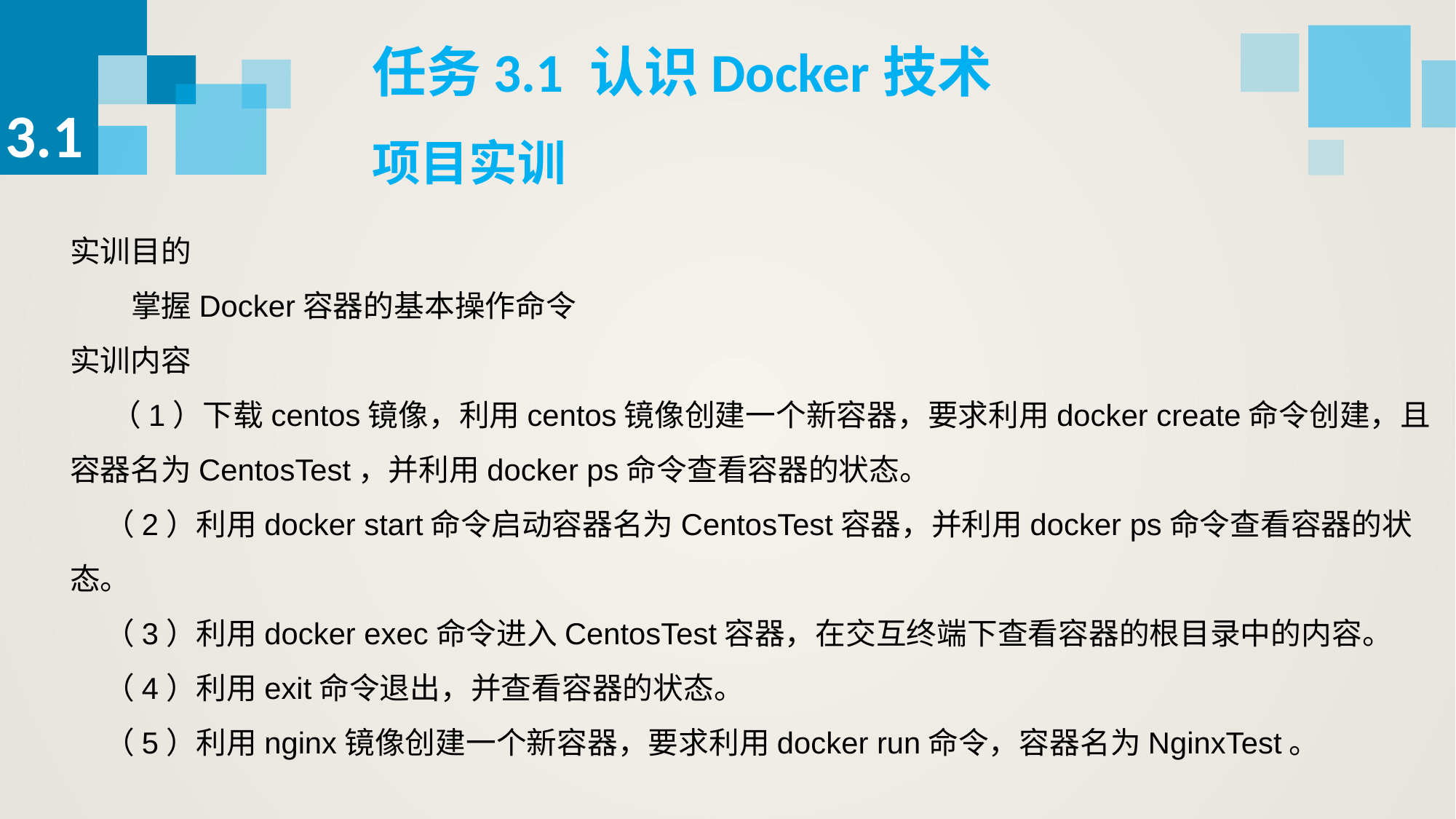

任务3.1 认识Docker技术
3.1
项目实训
实训目的
        掌握Docker容器的基本操作命令
实训内容
     （1）下载centos镜像，利用centos镜像创建一个新容器，要求利用docker create命令创建，且容器名为CentosTest，并利用docker ps命令查看容器的状态。
    （2）利用docker start命令启动容器名为CentosTest容器，并利用docker ps命令查看容器的状态。
    （3）利用docker exec命令进入CentosTest容器，在交互终端下查看容器的根目录中的内容。
    （4）利用exit命令退出，并查看容器的状态。
    （5）利用nginx镜像创建一个新容器，要求利用docker run命令，容器名为NginxTest。